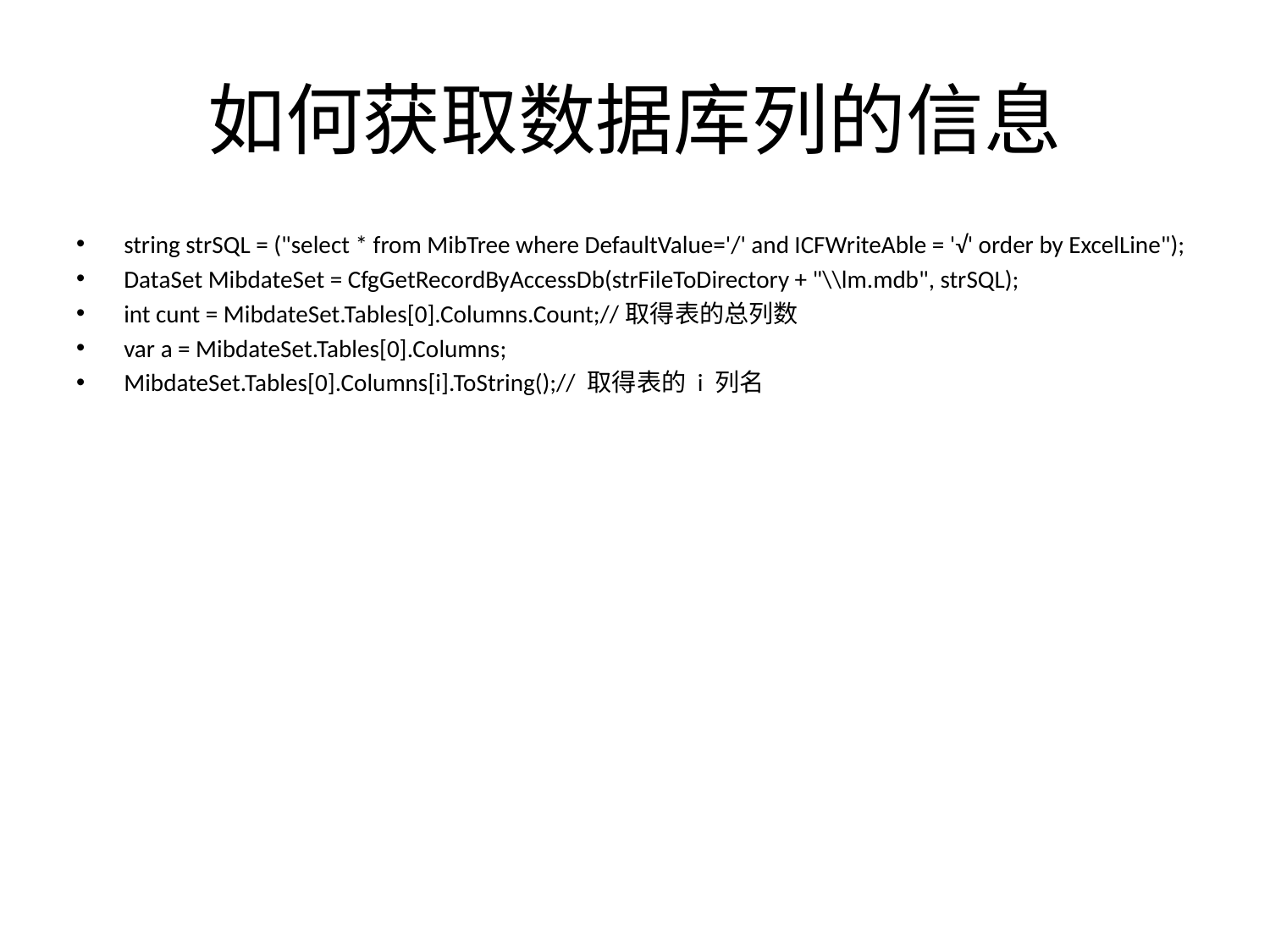

# 如何获取数据库列的信息
string strSQL = ("select * from MibTree where DefaultValue='/' and ICFWriteAble = '√' order by ExcelLine");
DataSet MibdateSet = CfgGetRecordByAccessDb(strFileToDirectory + "\\lm.mdb", strSQL);
int cunt = MibdateSet.Tables[0].Columns.Count;//取得表的总列数
var a = MibdateSet.Tables[0].Columns;
MibdateSet.Tables[0].Columns[i].ToString();// 取得表的 i 列名